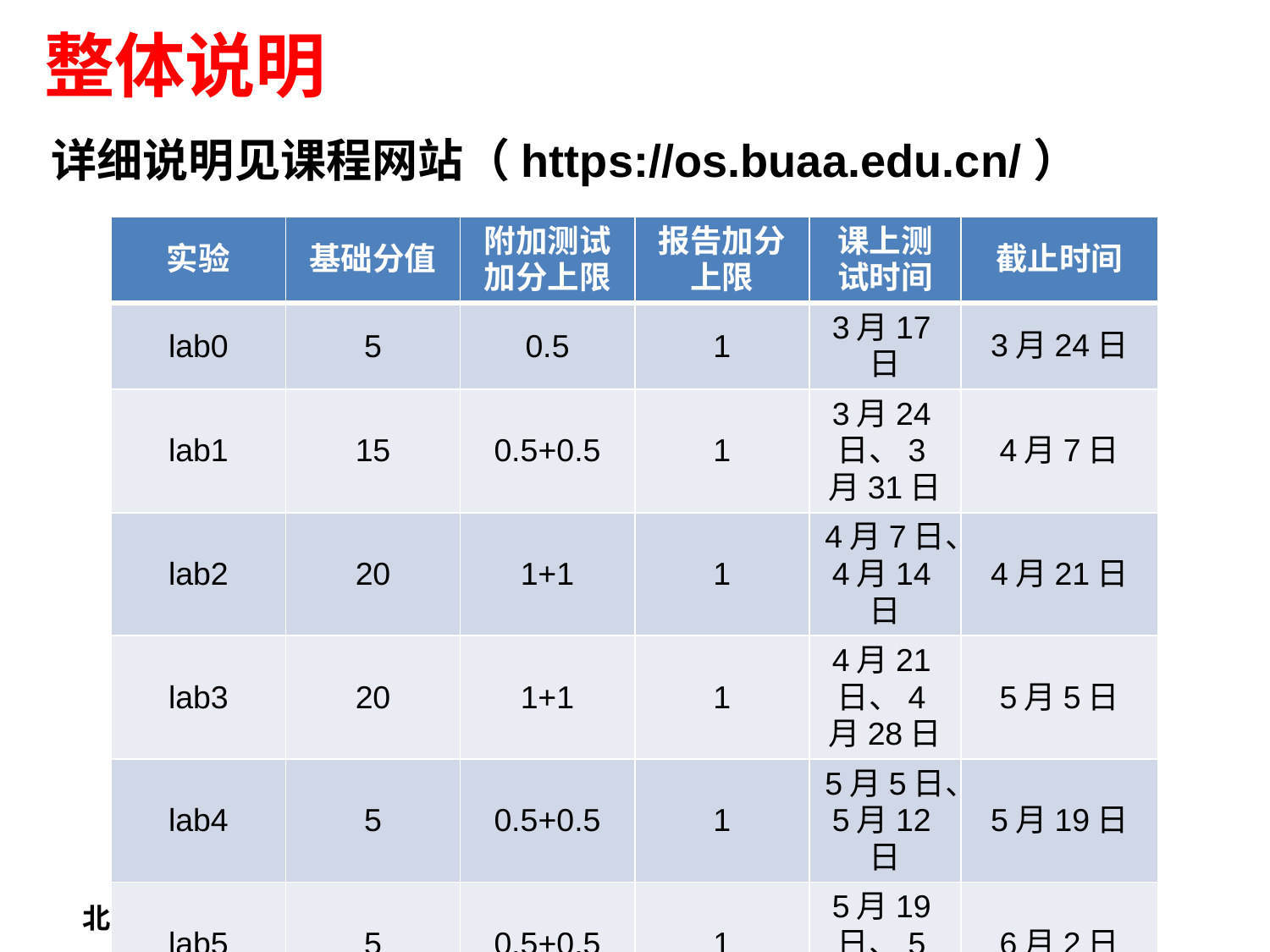

整体说明
详细说明见课程网站（https://os.buaa.edu.cn/）
| 实验 | 基础分值 | 附加测试加分上限 | 报告加分上限 | 课上测试时间 | 截止时间 |
| --- | --- | --- | --- | --- | --- |
| lab0 | 5 | 0.5 | 1 | 3月17日 | 3月24日 |
| lab1 | 15 | 0.5+0.5 | 1 | 3月24日、3月31日 | 4月7日 |
| lab2 | 20 | 1+1 | 1 | 4月7日、4月14日 | 4月21日 |
| lab3 | 20 | 1+1 | 1 | 4月21日、4月28日 | 5月5日 |
| lab4 | 5 | 0.5+0.5 | 1 | 5月5日、5月12日 | 5月19日 |
| lab5 | 5 | 0.5+0.5 | 1 | 5月19日、5月26日 | 6月2日 |
| lab6 | 5 |  | 0.5 |  | 待定 |